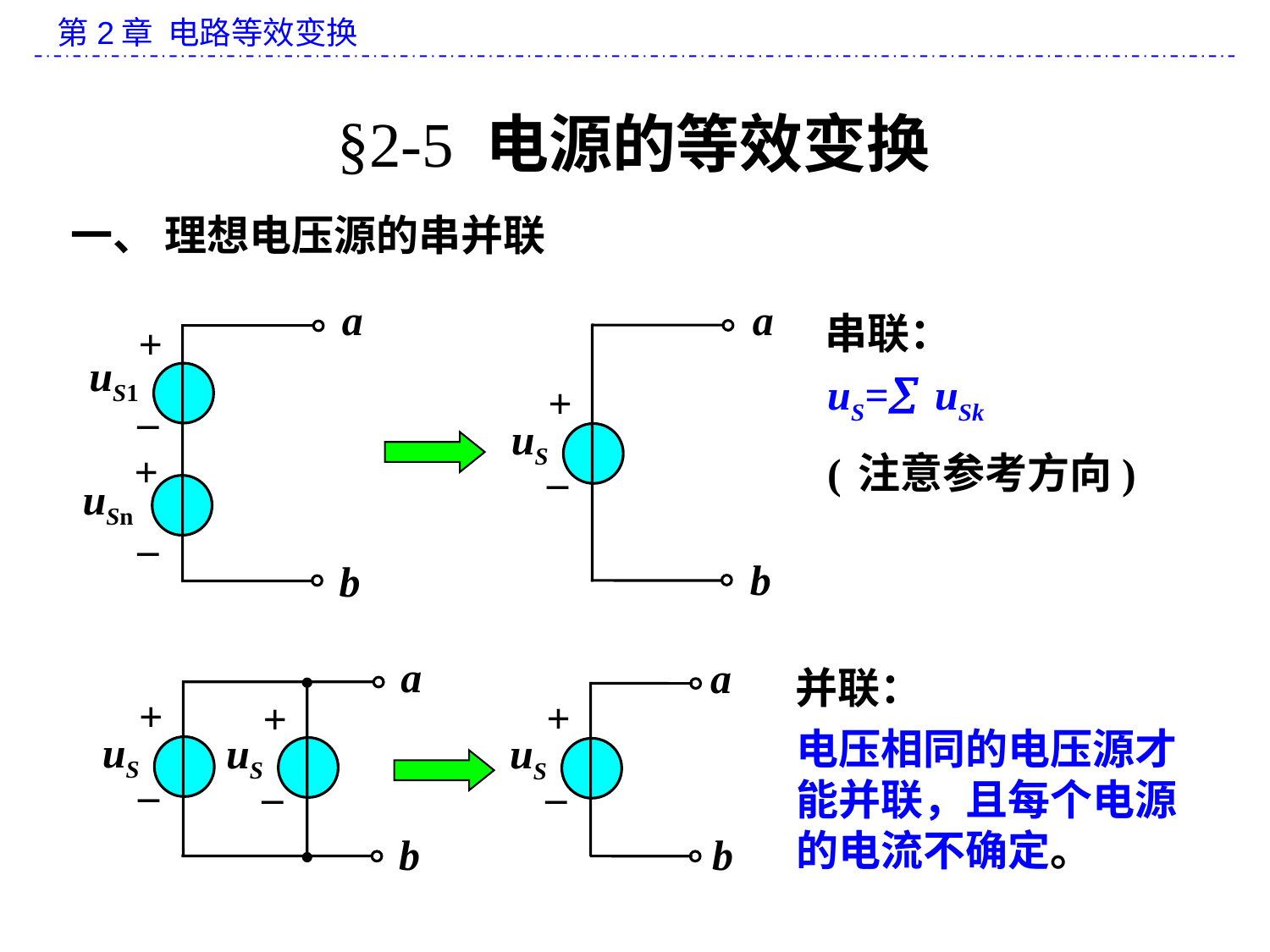

§2-5 电源的等效变换
一、 理想电压源的串并联
a
+

uS1

_
+
uSn

_
b

a

+
uS

_
b

串联：
uS=∑  uSk
( 注意参考方向)

a

+
+
uS
uS

_
_
b

a

+
uS

_
b

并联：
电压相同的电压源才能并联，且每个电源的电流不确定。